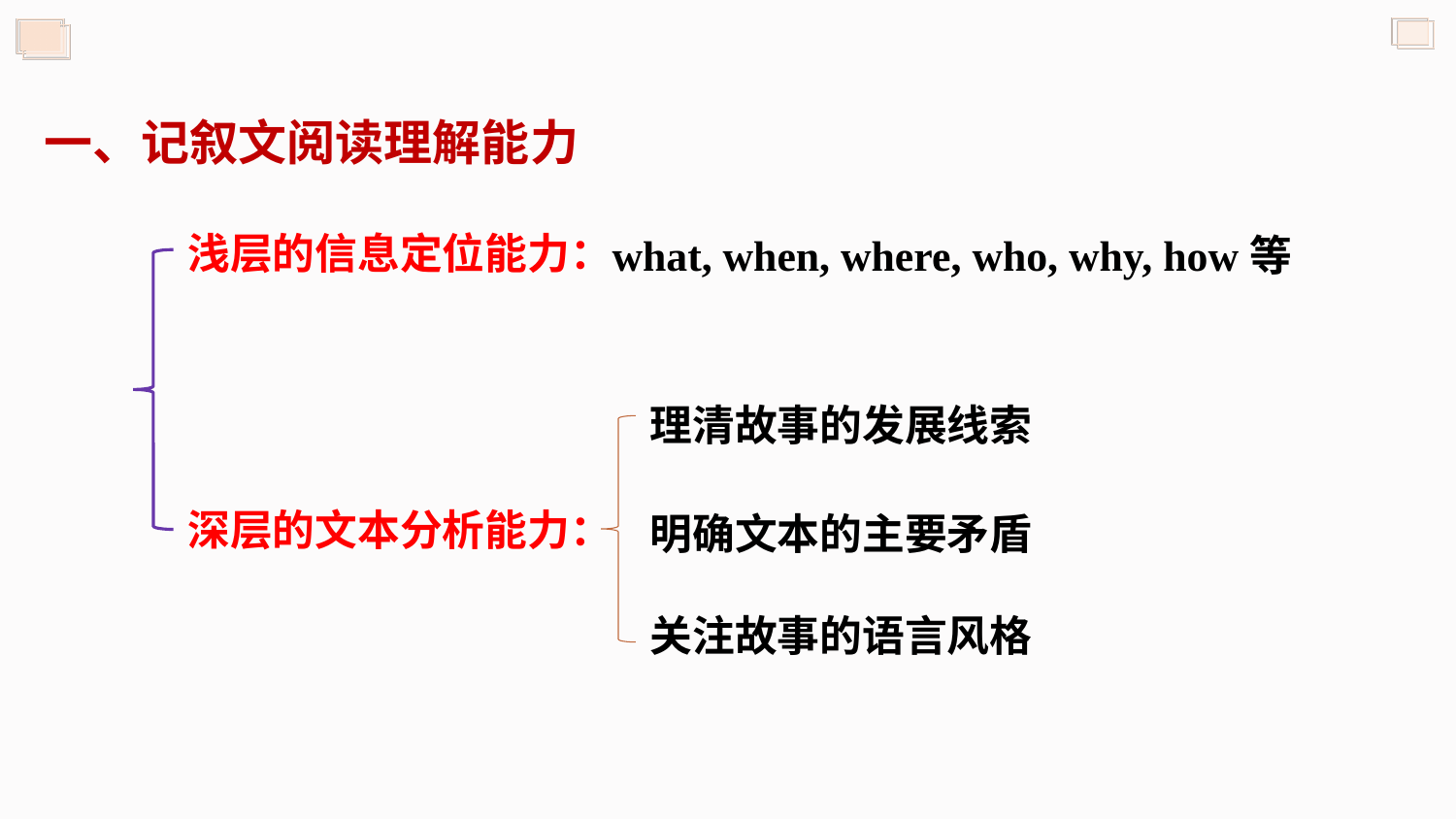

一、记叙文阅读理解能力
浅层的信息定位能力：
 what, when, where, who, why, how等

理清故事的发展线索

深层的文本分析能力：
明确文本的主要矛盾
关注故事的语言风格